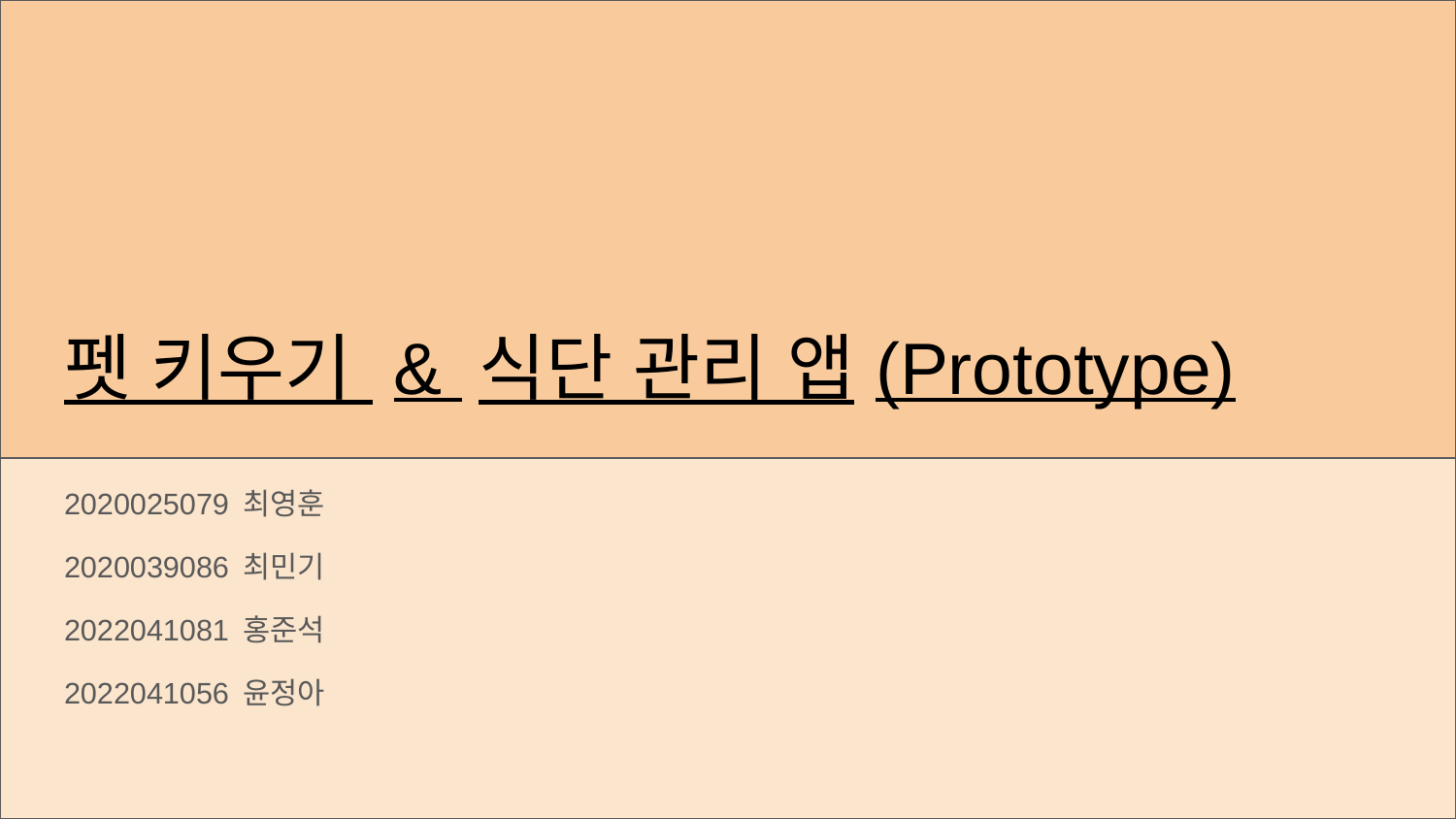

# 펫 키우기 & 식단 관리 앱(Prototype)
2020025079 최영훈
2020039086 최민기
2022041081 홍준석
2022041056 윤정아